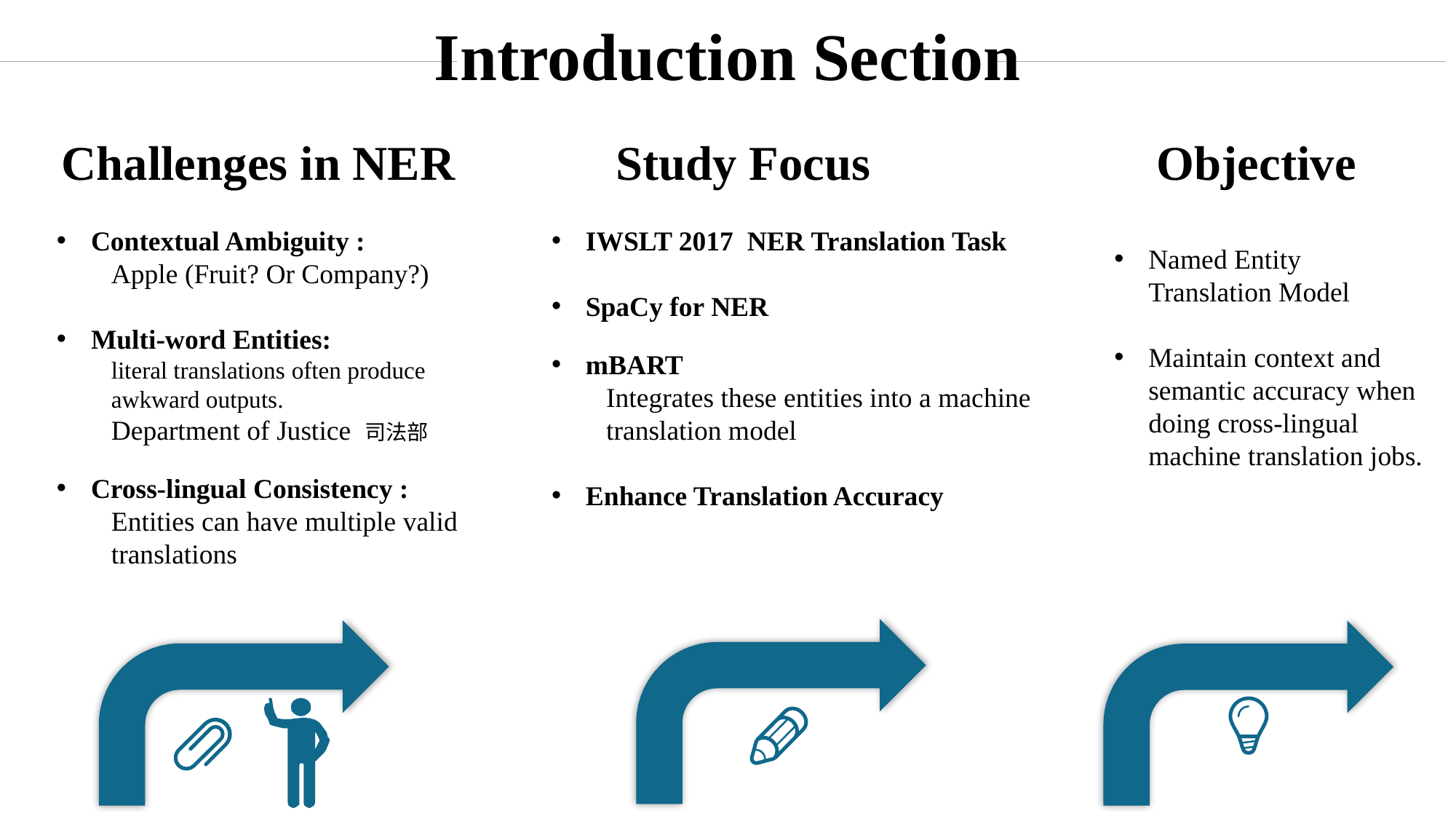

Introduction Section
Challenges in NER
Study Focus
Objective
IWSLT 2017  NER Translation Task

SpaCy for NER

mBART
Integrates these entities into a machine translation model

Enhance Translation Accuracy
Contextual Ambiguity :
Apple (Fruit? Or Company?)

Multi-word Entities:
literal translations often produce awkward outputs.
Department of Justice 司法部

Cross-lingual Consistency :
Entities can have multiple valid translations

Named Entity Translation Model

Maintain context and semantic accuracy when doing cross-lingual machine translation jobs.